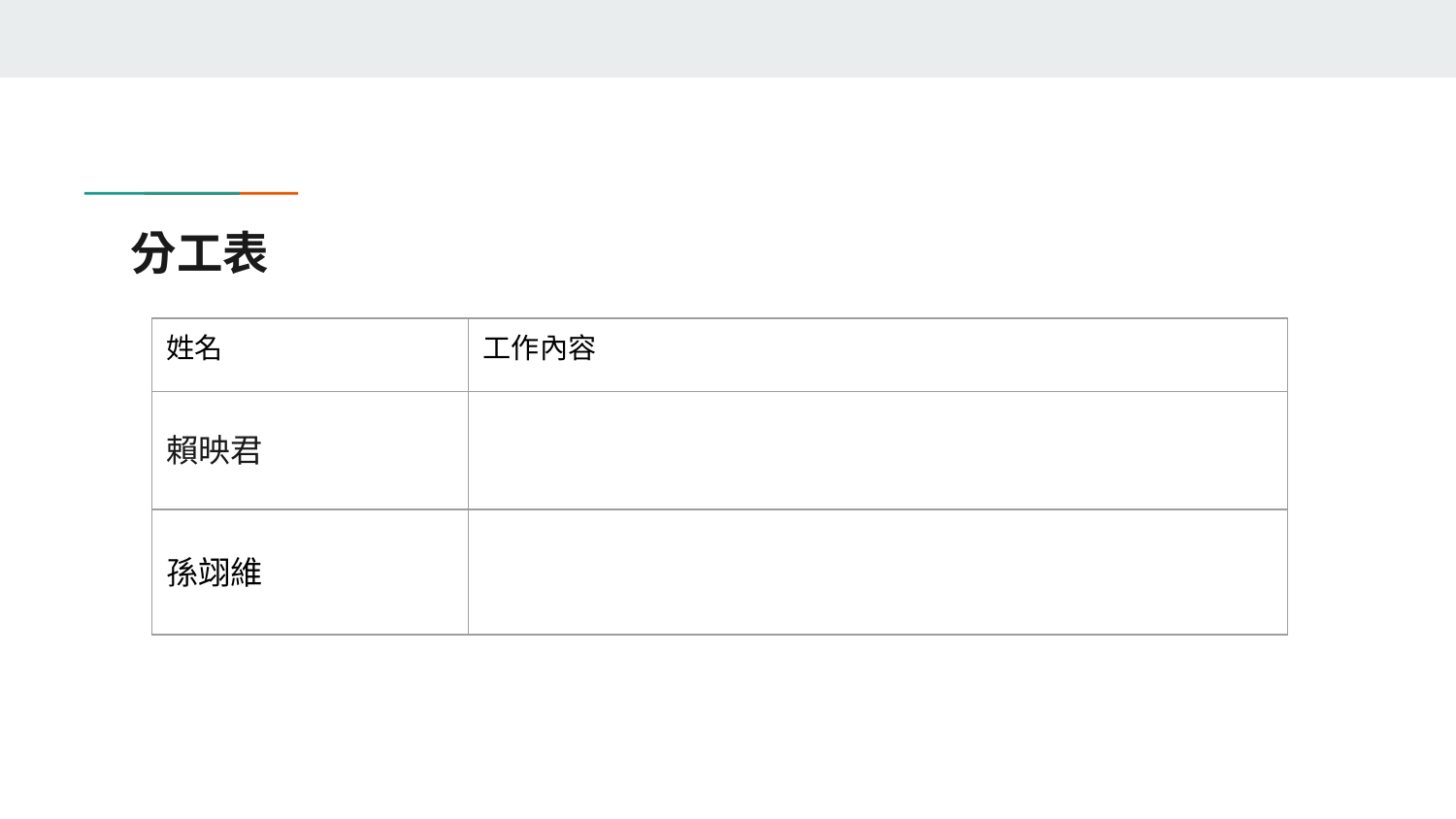

# 分工表
| 姓名 | 工作內容 |
| --- | --- |
| 賴映君 |  |
| 孫翊維 |  |